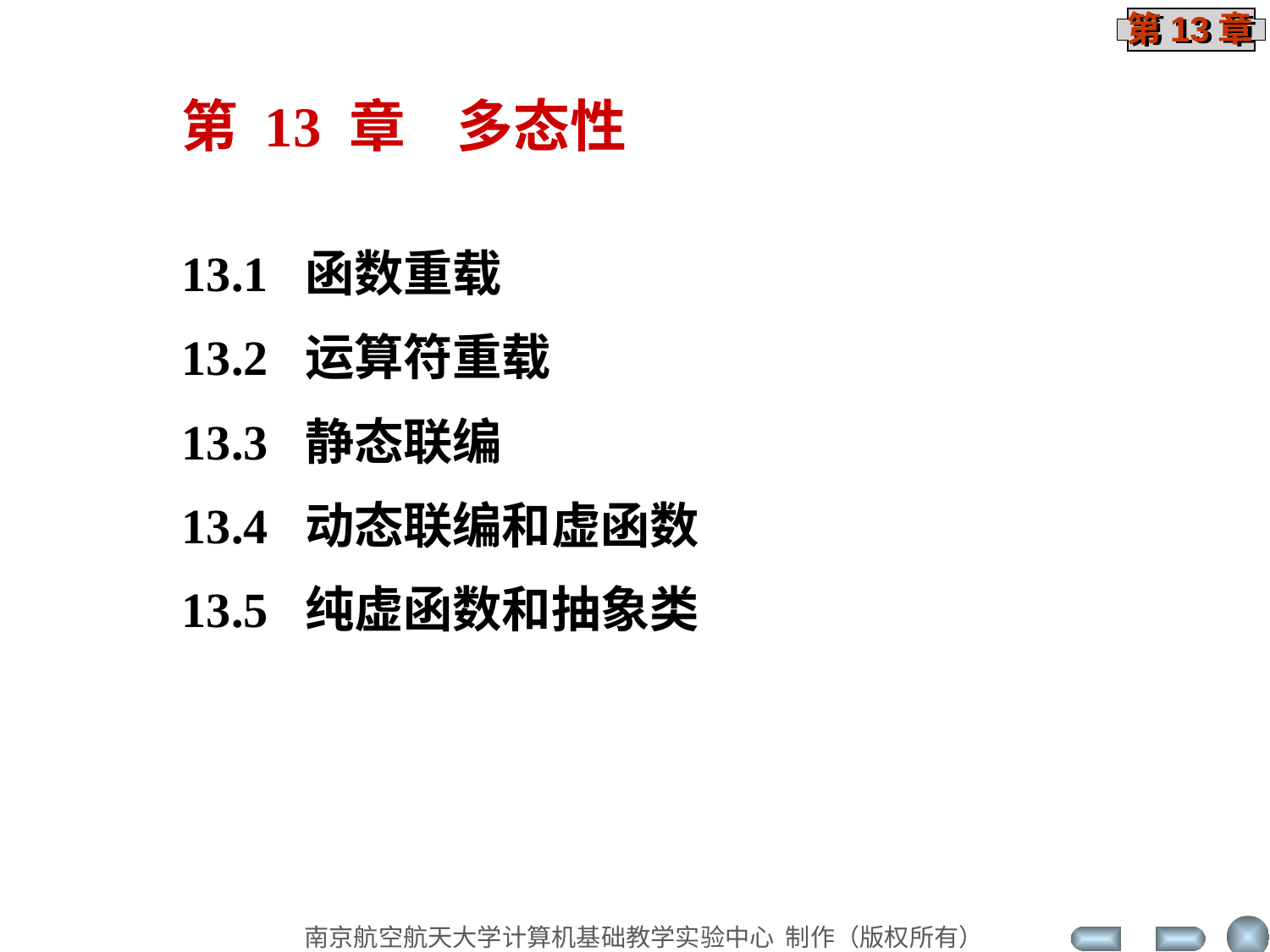

第 13 章    多态性

13.1  函数重载
13.2  运算符重载
13.3  静态联编
13.4  动态联编和虚函数
13.5  纯虚函数和抽象类